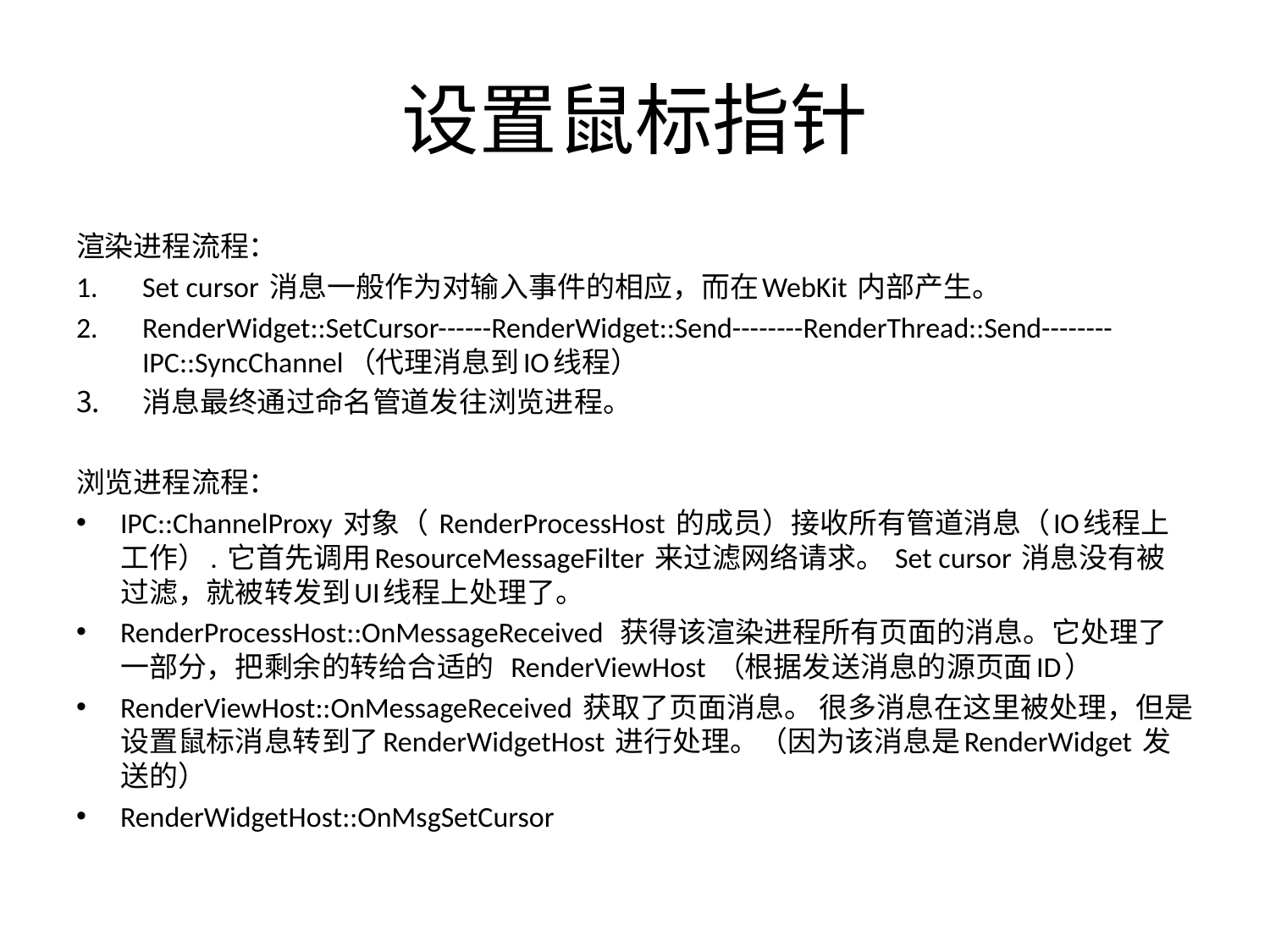

# 设置鼠标指针
渲染进程流程：
Set cursor 消息一般作为对输入事件的相应，而在WebKit 内部产生。
RenderWidget::SetCursor------RenderWidget::Send--------RenderThread::Send-------- IPC::SyncChannel（代理消息到IO线程）
消息最终通过命名管道发往浏览进程。

浏览进程流程：
IPC::ChannelProxy 对象（ RenderProcessHost 的成员）接收所有管道消息（IO线程上工作）. 它首先调用ResourceMessageFilter 来过滤网络请求。 Set cursor 消息没有被过滤，就被转发到UI线程上处理了。
RenderProcessHost::OnMessageReceived  获得该渲染进程所有页面的消息。它处理了一部分，把剩余的转给合适的  RenderViewHost （根据发送消息的源页面ID）
RenderViewHost::OnMessageReceived 获取了页面消息。 很多消息在这里被处理，但是设置鼠标消息转到了RenderWidgetHost 进行处理。（因为该消息是RenderWidget 发送的）
RenderWidgetHost::OnMsgSetCursor